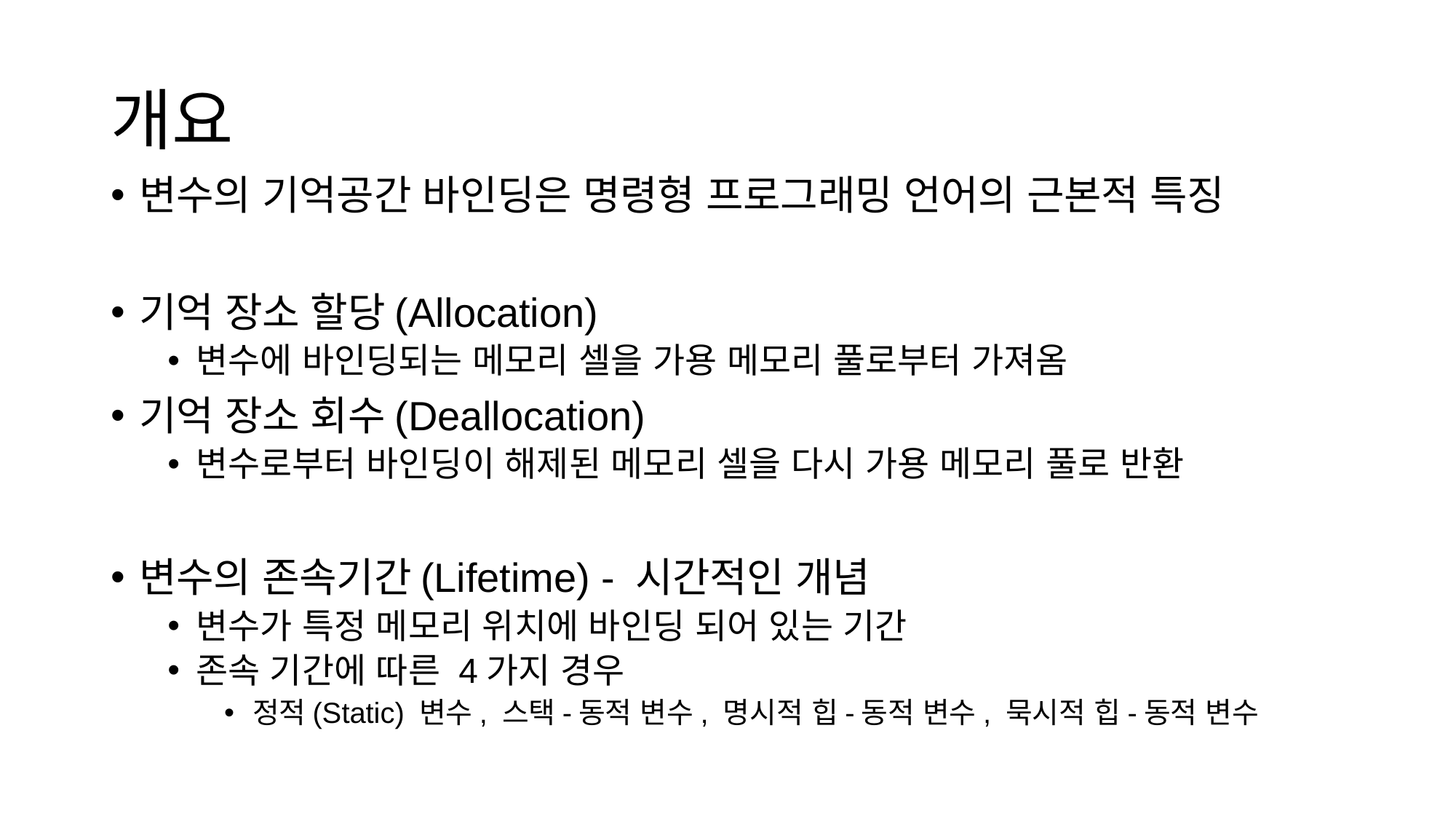

# 개요
변수의 기억공간 바인딩은 명령형 프로그래밍 언어의 근본적 특징

기억 장소 할당(Allocation)
변수에 바인딩되는 메모리 셀을 가용 메모리 풀로부터 가져옴
기억 장소 회수(Deallocation)
변수로부터 바인딩이 해제된 메모리 셀을 다시 가용 메모리 풀로 반환

변수의 존속기간(Lifetime) - 시간적인 개념
변수가 특정 메모리 위치에 바인딩 되어 있는 기간
존속 기간에 따른 4가지 경우
정적(Static) 변수, 스택-동적 변수, 명시적 힙-동적 변수, 묵시적 힙-동적 변수